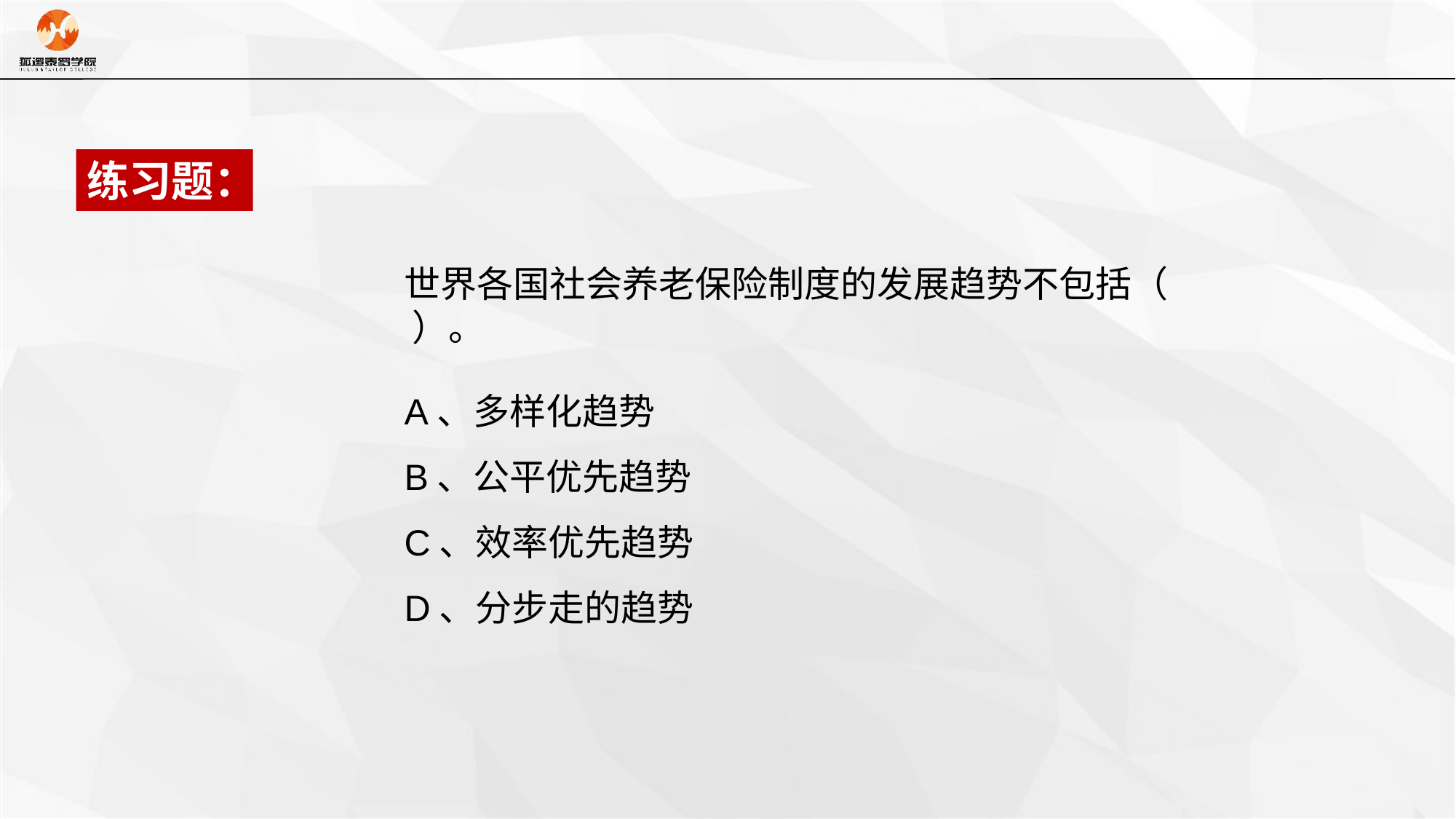

练习题：
世界各国社会养老保险制度的发展趋势不包括（  ）。
A、多样化趋势
B、公平优先趋势
C、效率优先趋势
D、分步走的趋势